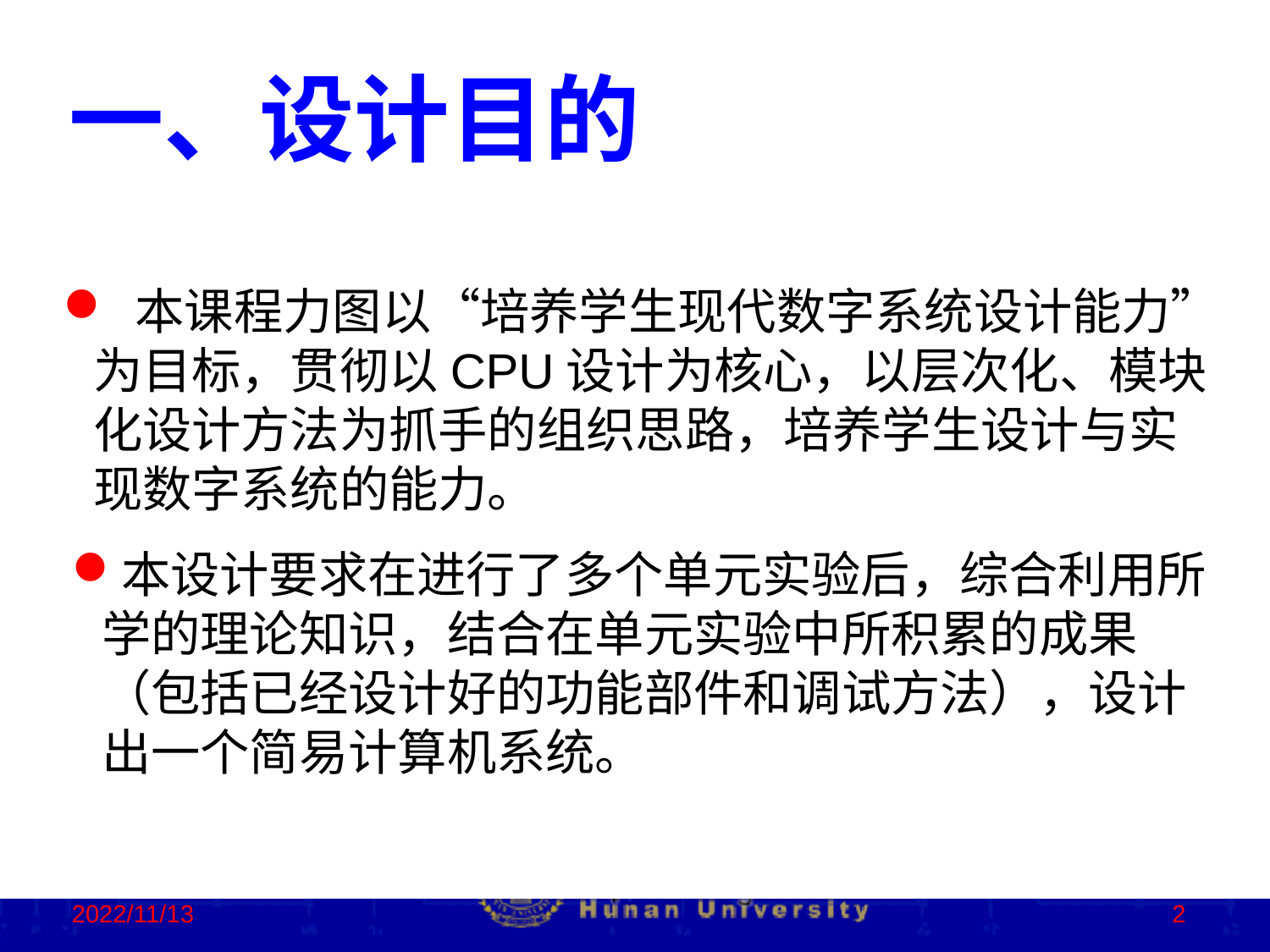

一、设计目的
 本课程力图以“培养学生现代数字系统设计能力”为目标，贯彻以CPU设计为核心，以层次化、模块化设计方法为抓手的组织思路，培养学生设计与实现数字系统的能力。
本设计要求在进行了多个单元实验后，综合利用所学的理论知识，结合在单元实验中所积累的成果（包括已经设计好的功能部件和调试方法），设计出一个简易计算机系统。
2022/11/13
2